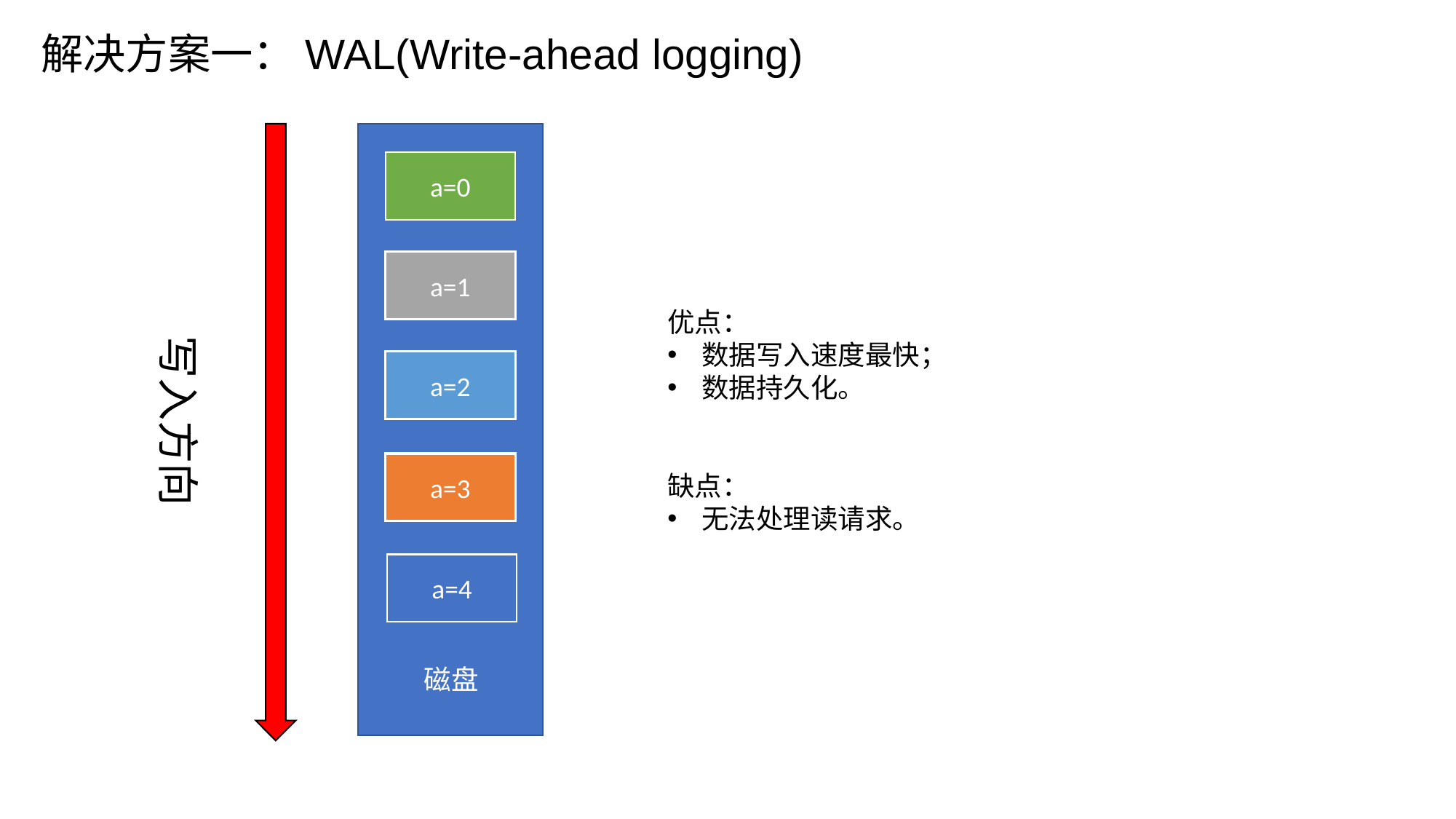

解决方案一：WAL(Write-ahead logging)

a=0
写入方向
a=1
优点：
数据写入速度最快；
数据持久化。

缺点：
无法处理读请求。
a=2
a=3
a=4
磁盘